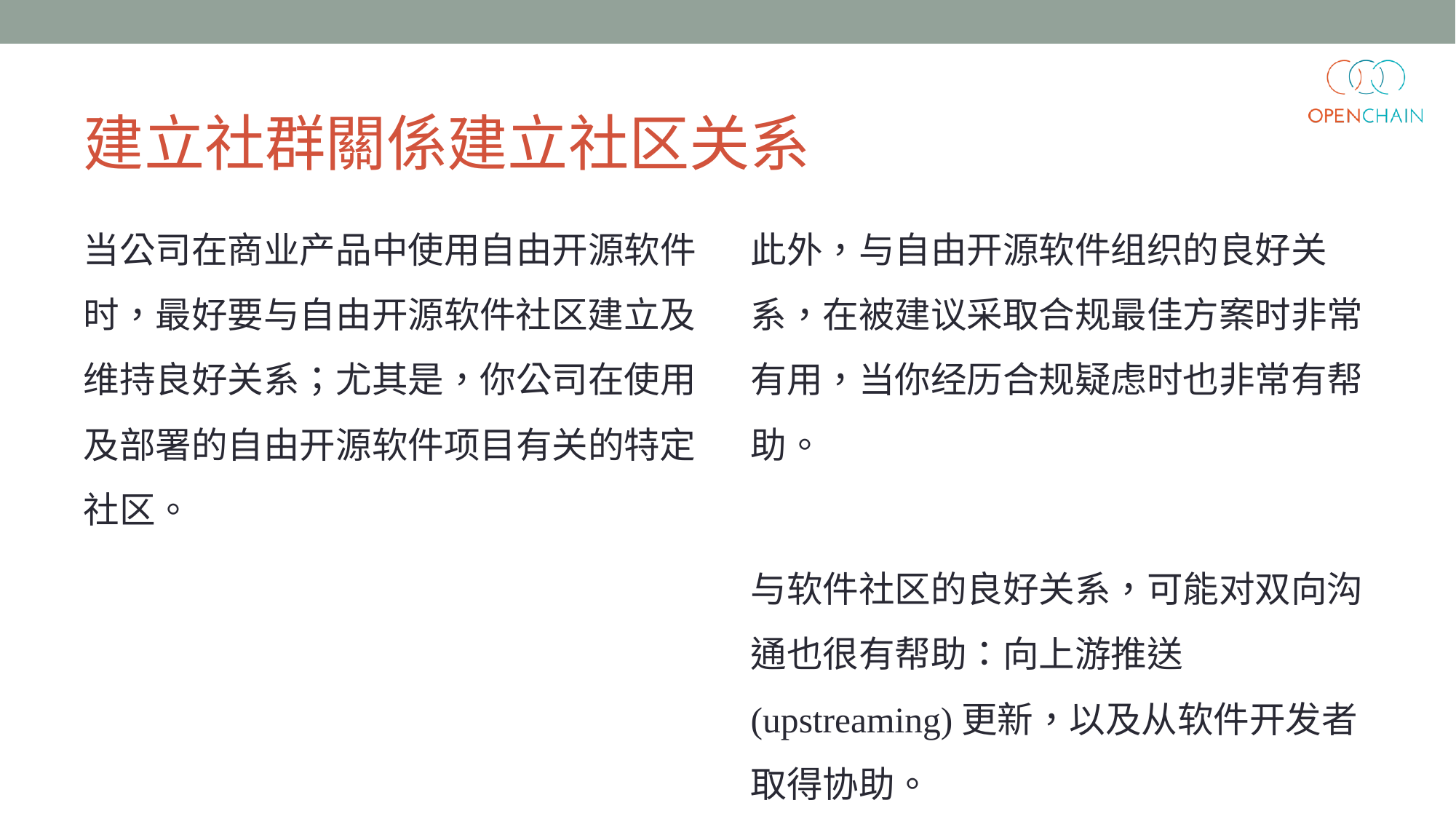

# 建立社群關係建立社区关系
当公司在商业产品中使用自由开源软件时，最好要与自由开源软件社区建立及维持良好关系；尤其是，你公司在使用及部署的自由开源软件项目有关的特定社区。

此外，与自由开源软件组织的良好关系，在被建议采取合规最佳方案时非常有用，当你经历合规疑虑时也非常有帮助。

与软件社区的良好关系，可能对双向沟通也很有帮助：向上游推送(upstreaming)更新，以及从软件开发者取得协助。